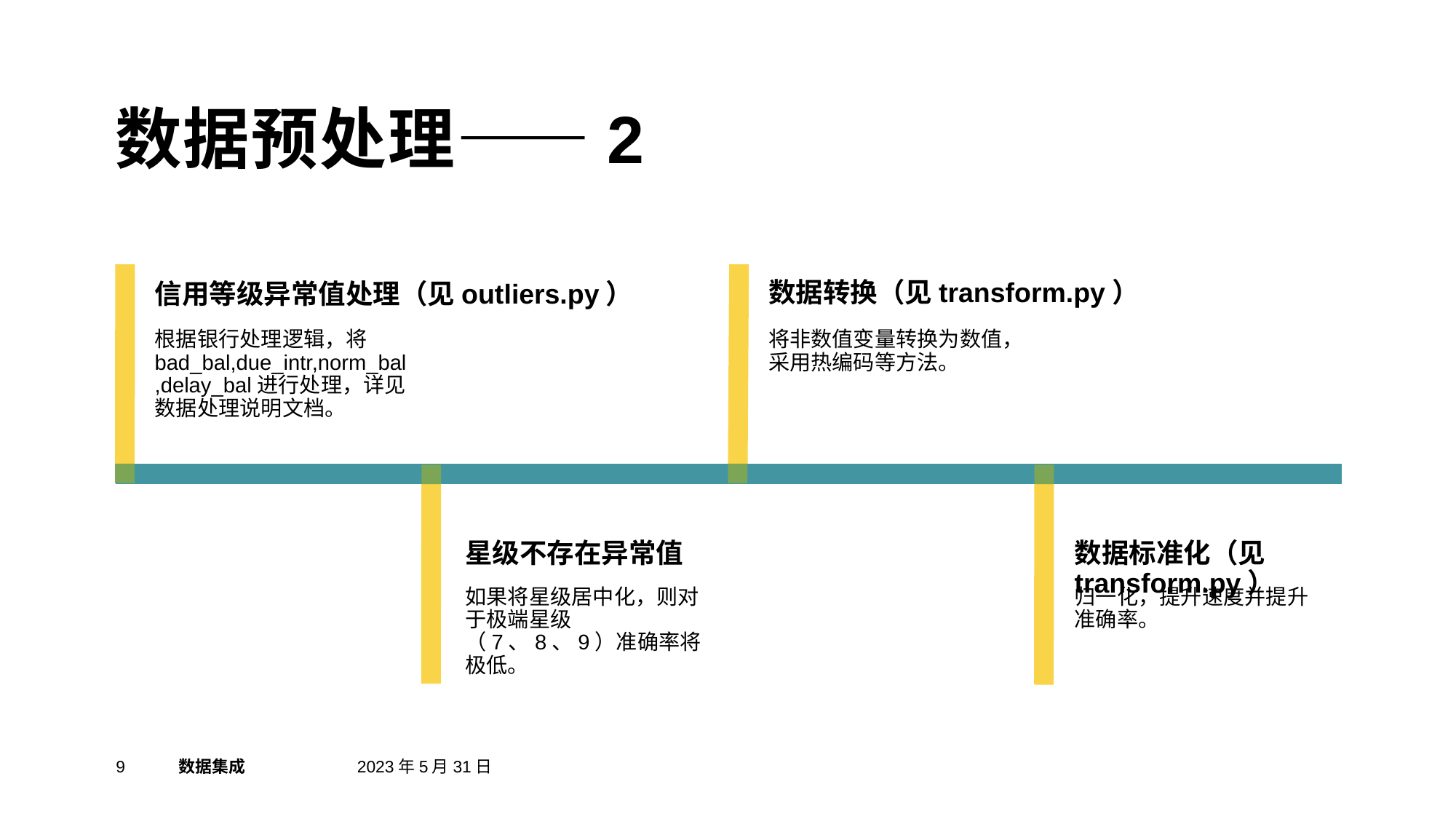

# 数据预处理——2
数据转换（见transform.py）
信用等级异常值处理（见outliers.py）
根据银行处理逻辑，将bad_bal,due_intr,norm_bal,delay_bal进行处理，详见数据处理说明文档。
将非数值变量转换为数值，采用热编码等方法。
星级不存在异常值
数据标准化（见transform.py）
如果将星级居中化，则对于极端星级（7、8、9）准确率将极低。
归一化，提升速度并提升准确率。
9
数据集成
2023年5月31日